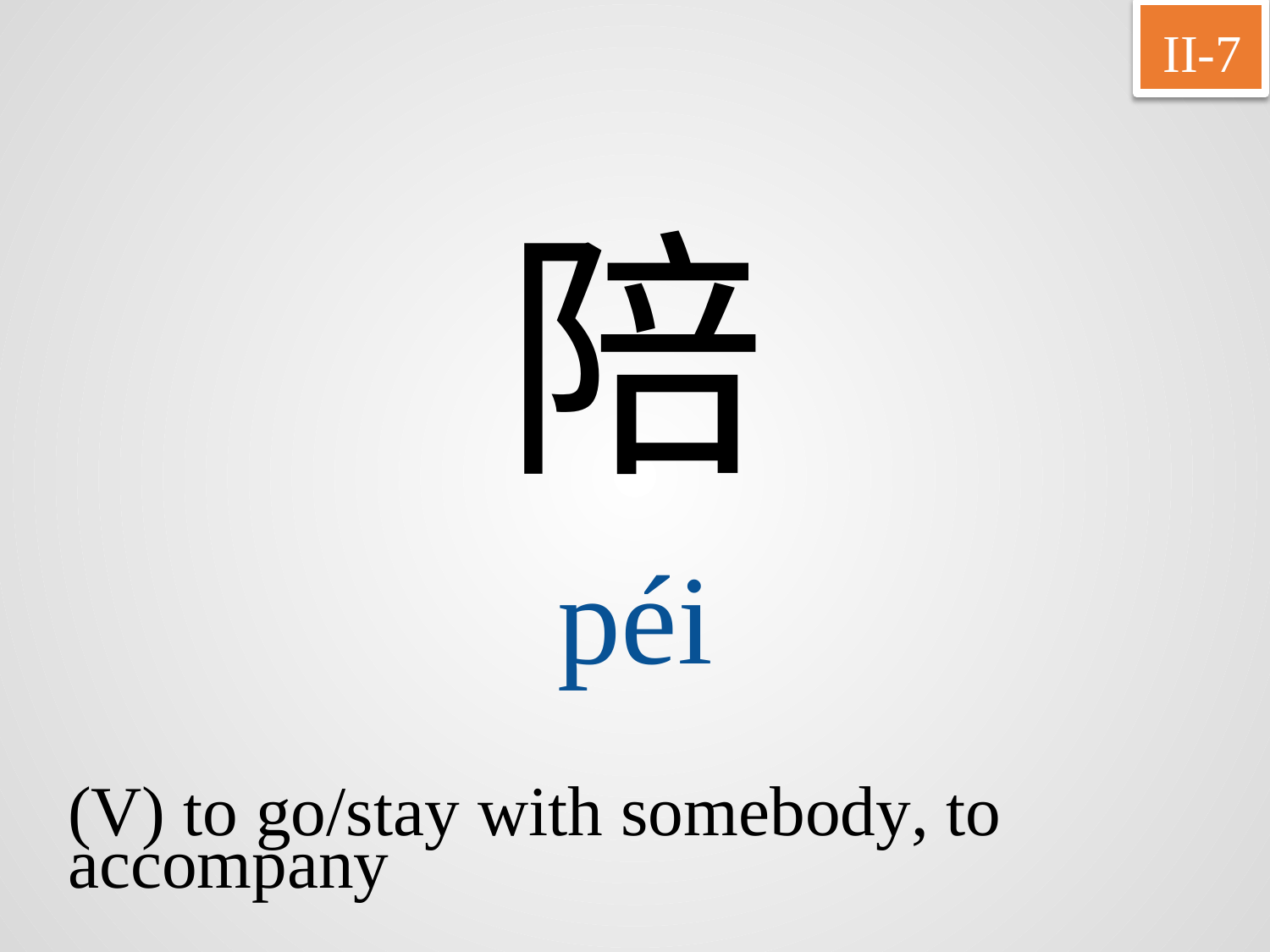

II-7

陪
péi
(V) to go/stay with somebody, to
accompany